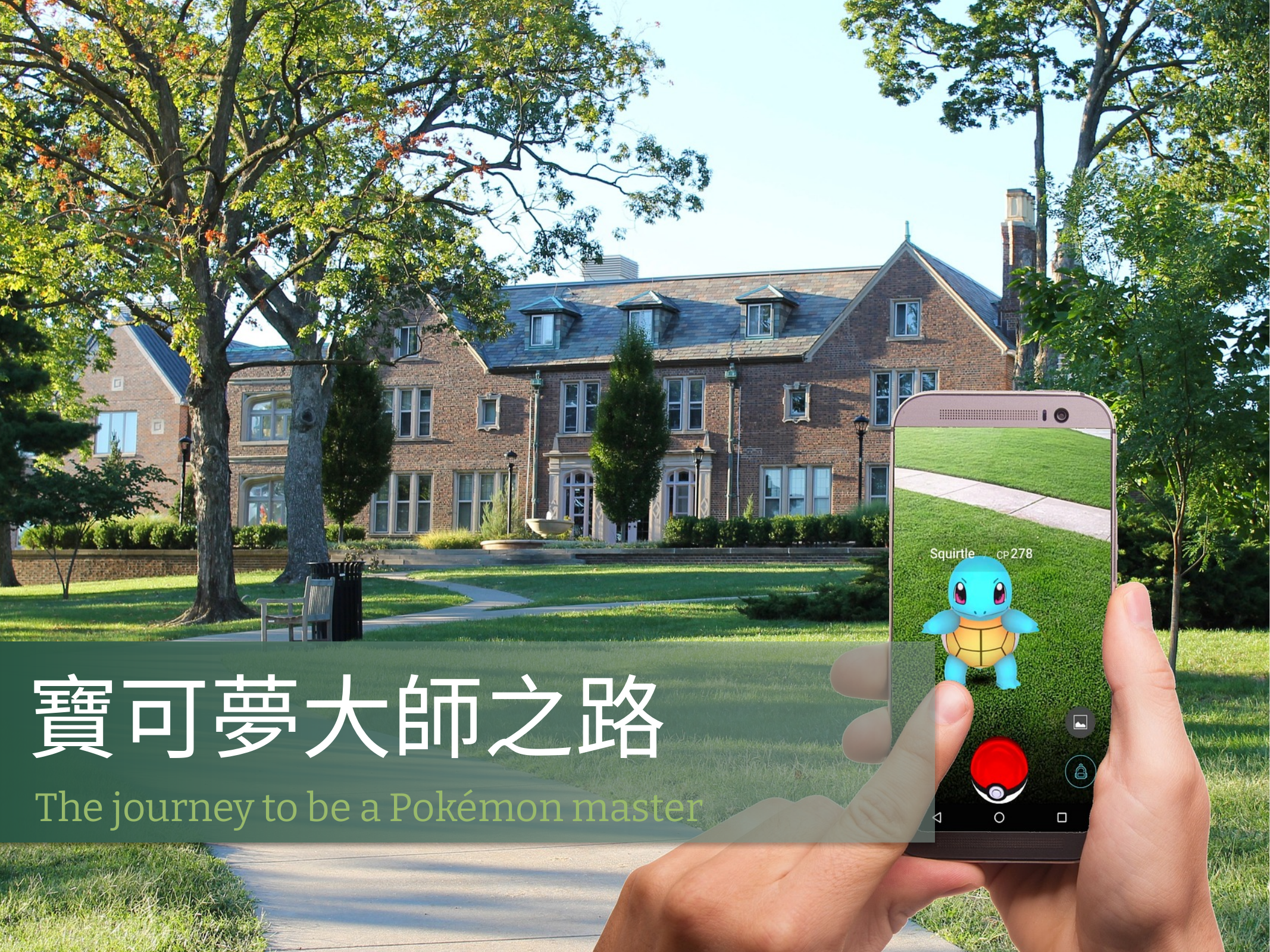

# 寶可夢大師之路
The journey to be a Pokémon master